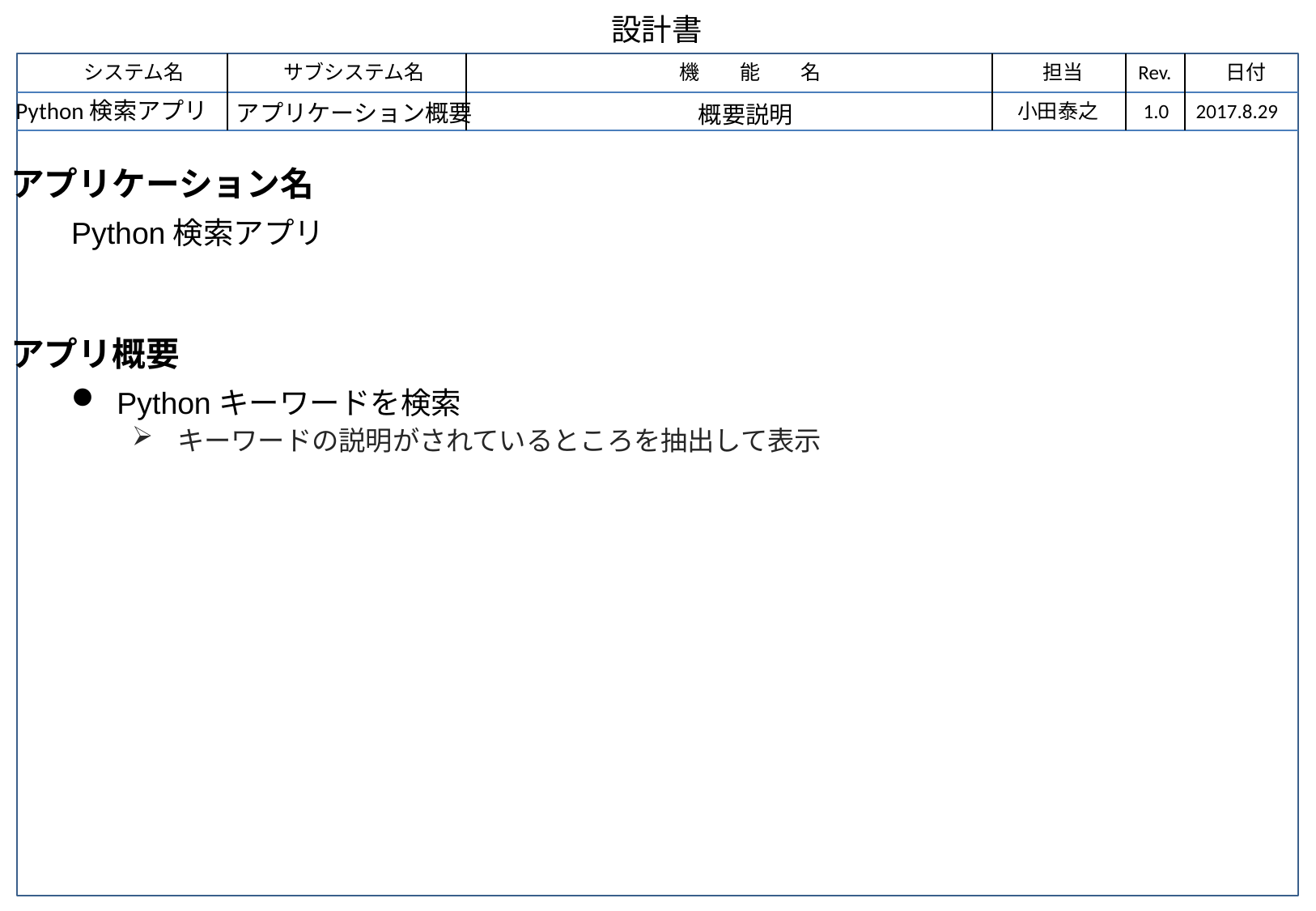

設計書
Python検索アプリ
アプリケーション概要
小田泰之
1.0
2017.8.29
概要説明
アプリケーション名
Python検索アプリ

アプリ概要
Pythonキーワードを検索
キーワードの説明がされているところを抽出して表示